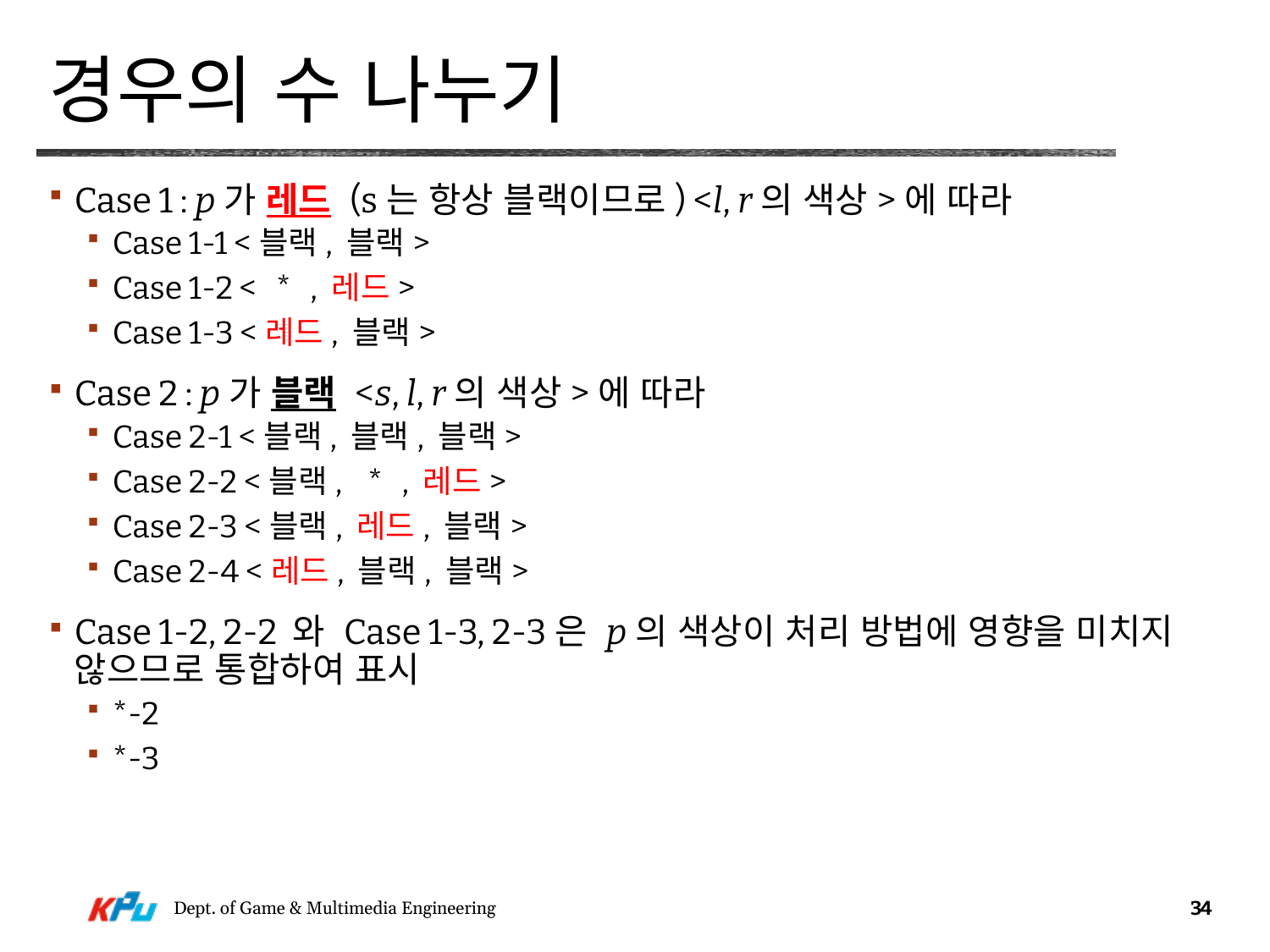

# 경우의 수 나누기
Case 1 : p가 레드 (s는 항상 블랙이므로) <l, r의 색상>에 따라
Case 1-1 <블랙, 블랙>
Case 1-2 <   *   , 레드>
Case 1-3 <레드, 블랙>
Case 2 : p가 블랙 <s, l, r의 색상>에 따라
Case 2-1 <블랙, 블랙, 블랙>
Case 2-2 <블랙,    *   , 레드>
Case 2-3 <블랙, 레드, 블랙>
Case 2-4 <레드, 블랙, 블랙>
Case 1-2, 2-2 와 Case 1-3, 2-3은 p의 색상이 처리 방법에 영향을 미치지 않으므로 통합하여 표시
*-2
*-3
Dept. of Game & Multimedia Engineering
34